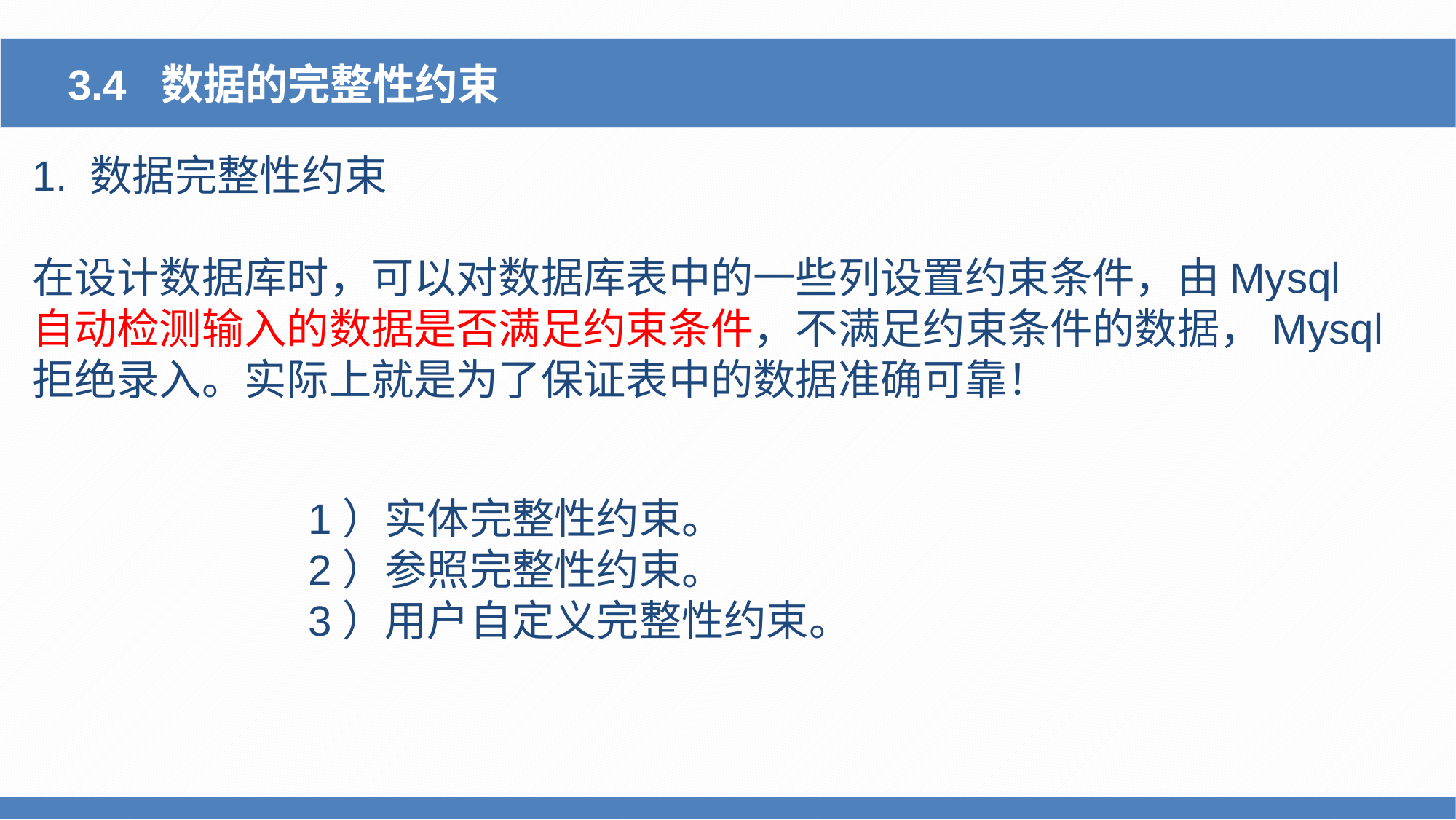

3.4  数据的完整性约束
1. 数据完整性约束

在设计数据库时，可以对数据库表中的一些列设置约束条件，由Mysql 自动检测输入的数据是否满足约束条件，不满足约束条件的数据，Mysql拒绝录入。实际上就是为了保证表中的数据准确可靠！

1）实体完整性约束。
2）参照完整性约束。
3）用户自定义完整性约束。